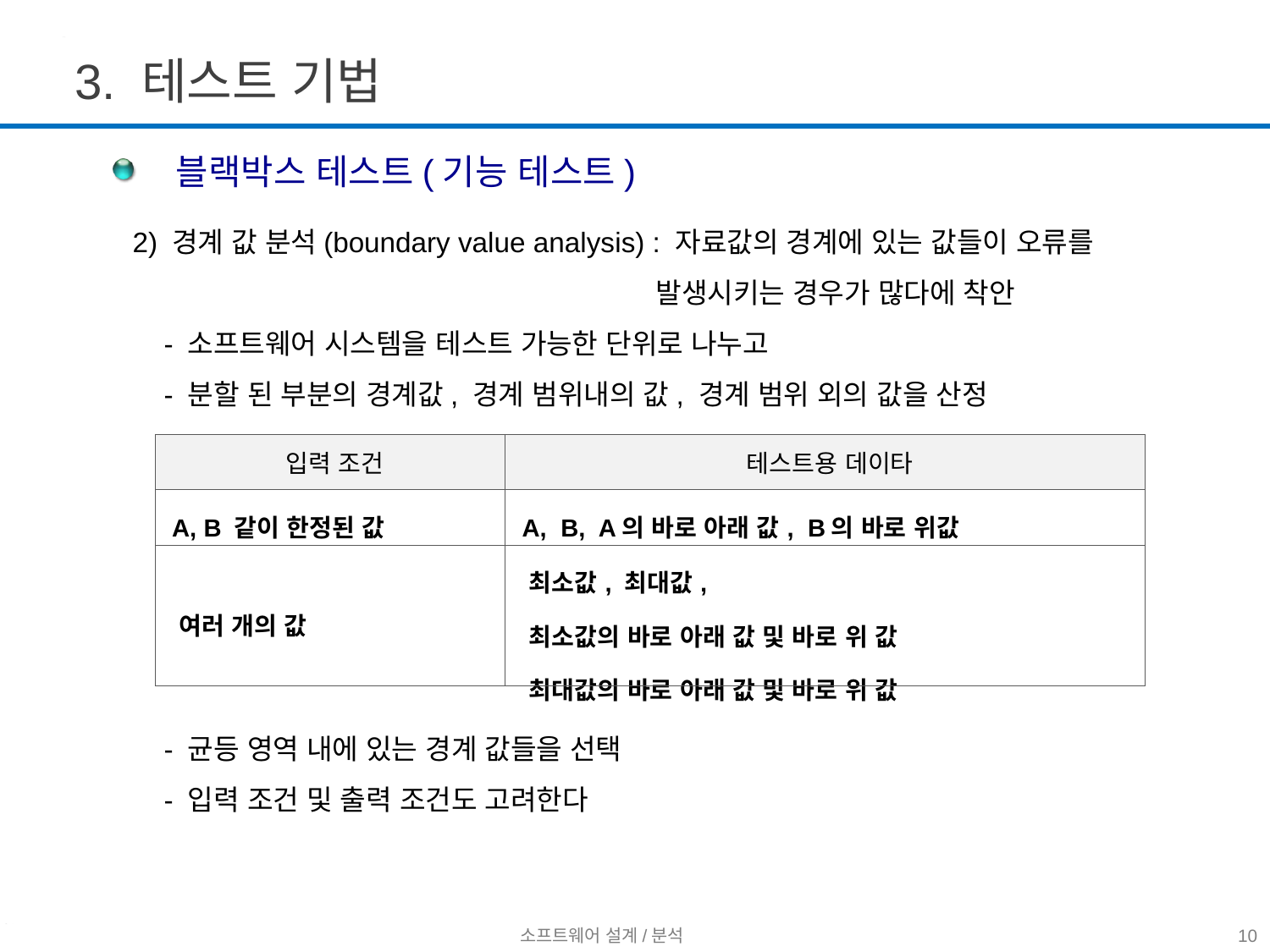

3. 테스트 기법
 블랙박스 테스트(기능 테스트)
2) 경계 값 분석(boundary value analysis) : 자료값의 경계에 있는 값들이 오류를
                                                                  발생시키는 경우가 많다에 착안
    - 소프트웨어 시스템을 테스트 가능한 단위로 나누고
    - 분할 된 부분의 경계값, 경계 범위내의 값, 경계 범위 외의 값을 산정

    - 균등 영역 내에 있는 경계 값들을 선택
    - 입력 조건 및 출력 조건도 고려한다
| 입력 조건 | 테스트용 데이타 |
| --- | --- |
| A, B 같이 한정된 값 | A, B, A의 바로 아래 값, B의 바로 위값 |
| 여러 개의 값 | 최소값, 최대값, 최소값의 바로 아래 값 및 바로 위 값 최대값의 바로 아래 값 및 바로 위 값 |